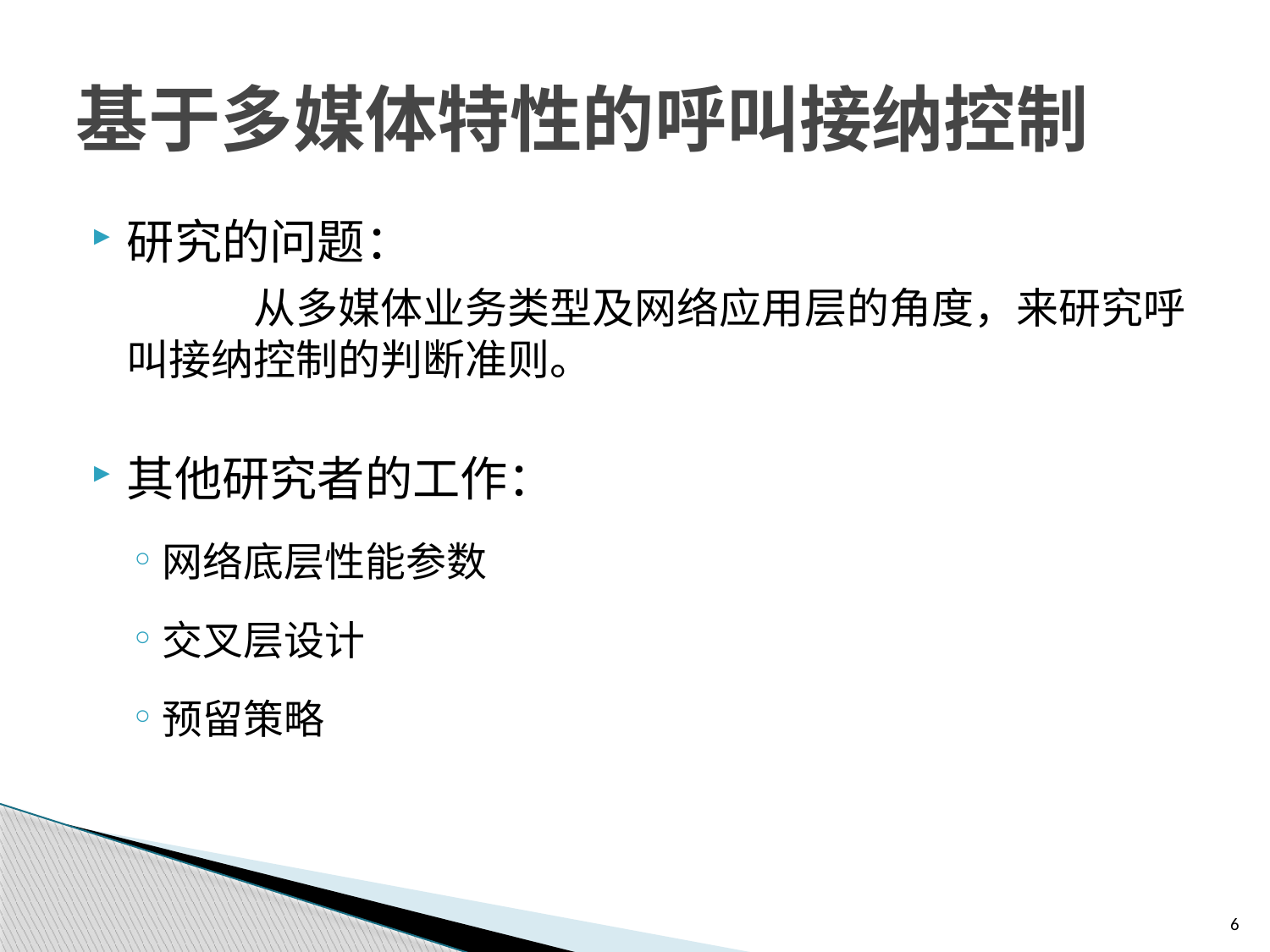

# 基于多媒体特性的呼叫接纳控制
研究的问题：
		从多媒体业务类型及网络应用层的角度，来研究呼叫接纳控制的判断准则。

其他研究者的工作：
网络底层性能参数
交叉层设计
预留策略

6